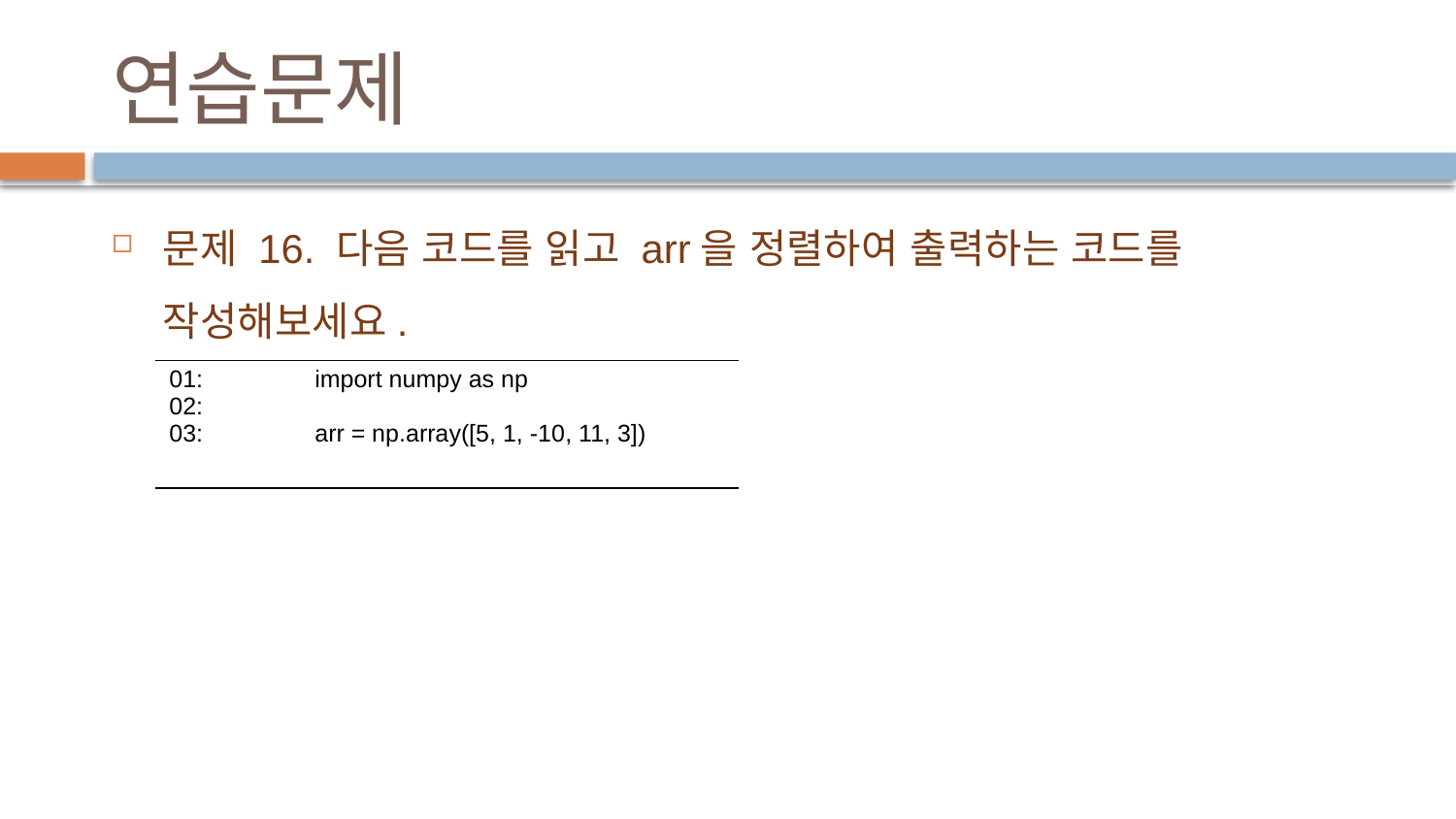

# 연습문제
문제 16. 다음 코드를 읽고 arr을 정렬하여 출력하는 코드를 작성해보세요.
| 01: import numpy as np 02: 03: arr = np.array([5, 1, -10, 11, 3]) |
| --- |